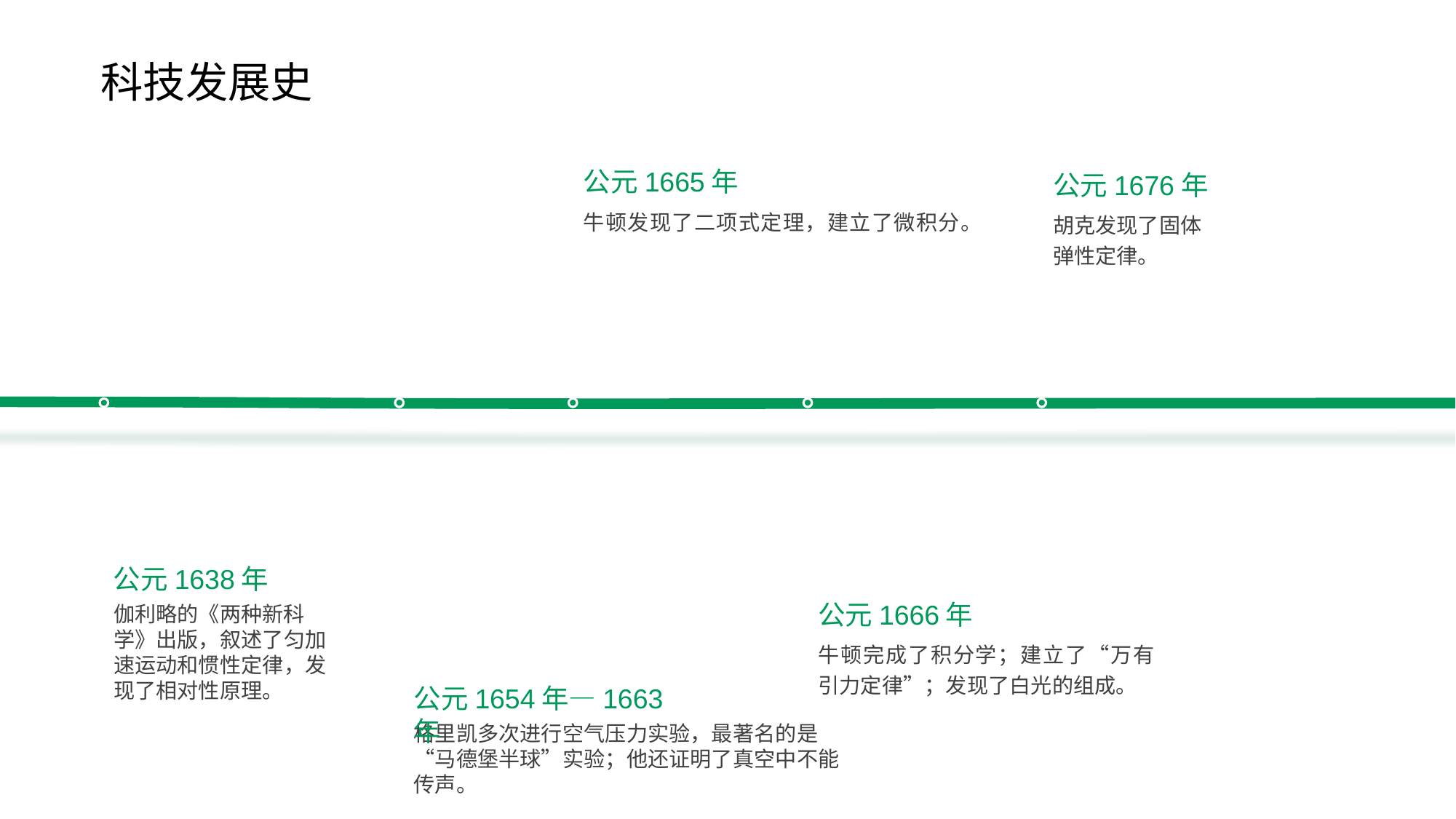

科技发展史
公元1665年
公元1676年
牛顿发现了二项式定理，建立了微积分。
胡克发现了固体弹性定律。

公元1638年
公元1666年
伽利略的《两种新科学》出版，叙述了匀加速运动和惯性定律，发现了相对性原理。
牛顿完成了积分学；建立了“万有引力定律”；发现了白光的组成。
公元1654年—1663年
格里凯多次进行空气压力实验，最著名的是“马德堡半球”实验；他还证明了真空中不能传声。